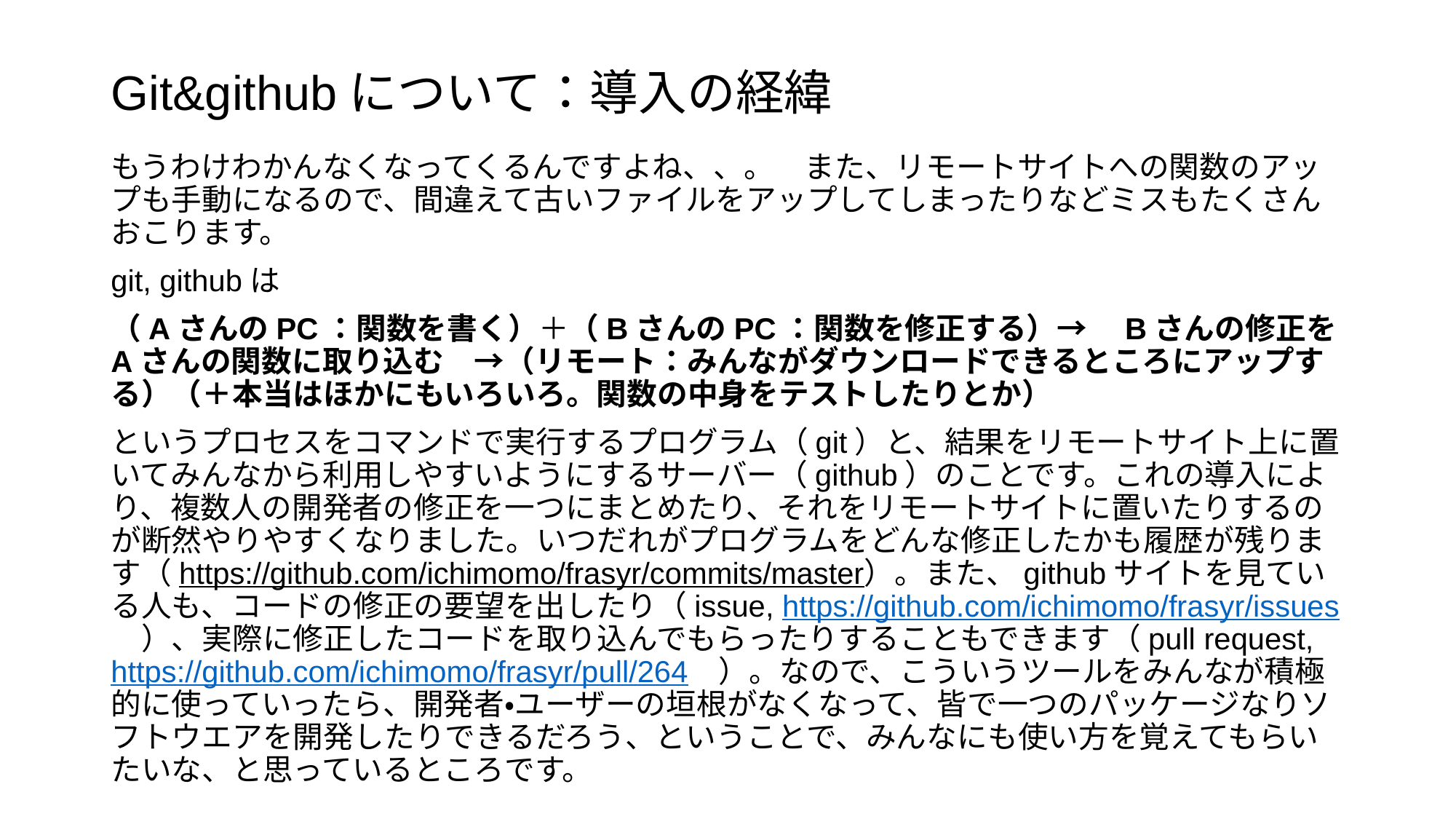

# Git&githubについて：導入の経緯
もうわけわかんなくなってくるんですよね、、。　また、リモートサイトへの関数のアップも手動になるので、間違えて古いファイルをアップしてしまったりなどミスもたくさんおこります。
git, githubは
（AさんのPC：関数を書く）＋（BさんのPC：関数を修正する）→　Bさんの修正をAさんの関数に取り込む　→（リモート：みんながダウンロードできるところにアップする）（＋本当はほかにもいろいろ。関数の中身をテストしたりとか）
というプロセスをコマンドで実行するプログラム（git）と、結果をリモートサイト上に置いてみんなから利用しやすいようにするサーバー（github）のことです。これの導入により、複数人の開発者の修正を一つにまとめたり、それをリモートサイトに置いたりするのが断然やりやすくなりました。いつだれがプログラムをどんな修正したかも履歴が残ります（https://github.com/ichimomo/frasyr/commits/master）。また、githubサイトを見ている人も、コードの修正の要望を出したり（issue, https://github.com/ichimomo/frasyr/issues　）、実際に修正したコードを取り込んでもらったりすることもできます（pull request, https://github.com/ichimomo/frasyr/pull/264　）。なので、こういうツールをみんなが積極的に使っていったら、開発者・ユーザーの垣根がなくなって、皆で一つのパッケージなりソフトウエアを開発したりできるだろう、ということで、みんなにも使い方を覚えてもらいたいな、と思っているところです。